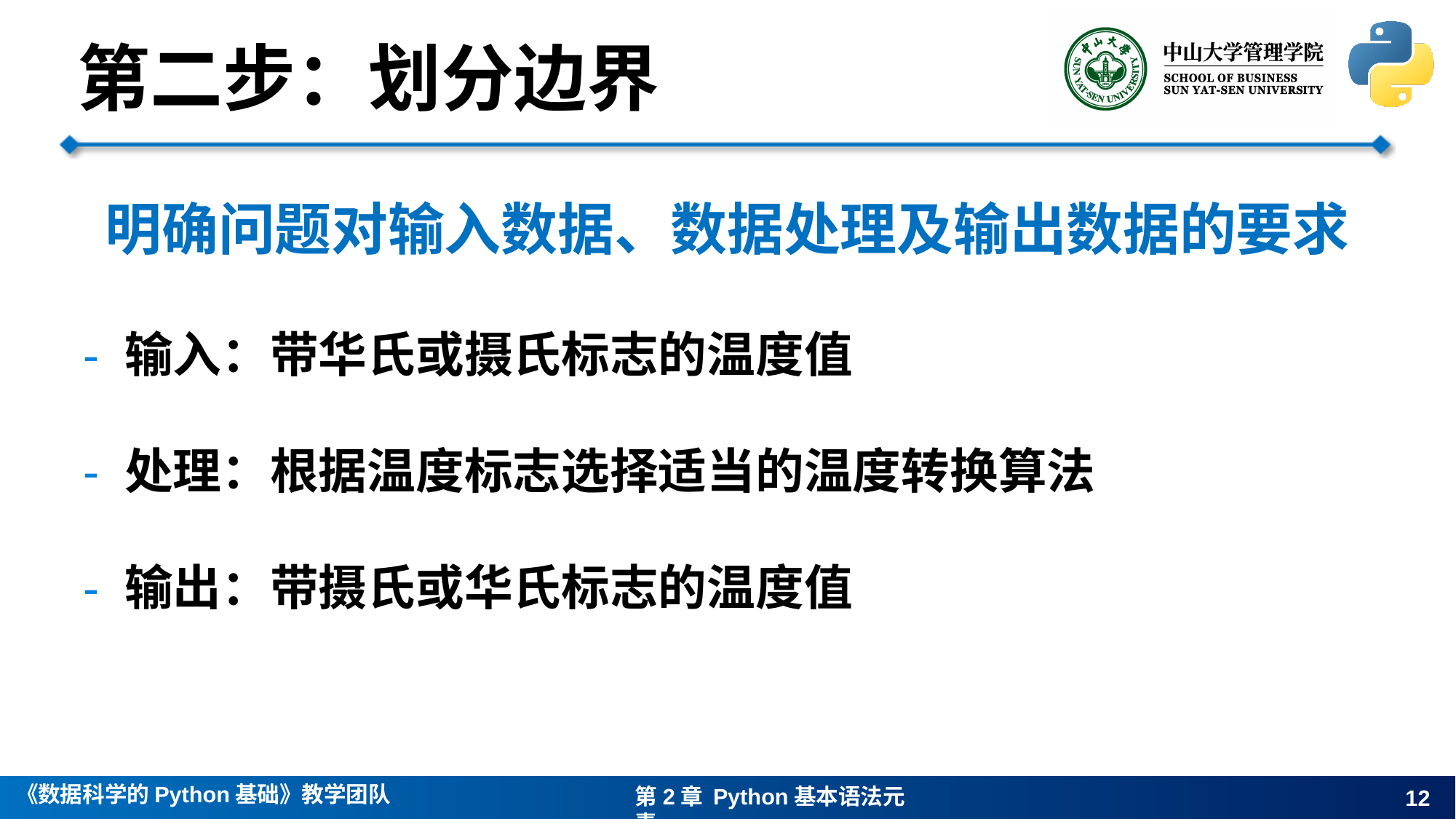

第二步：划分边界
明确问题对输入数据、数据处理及输出数据的要求
- 输入：带华氏或摄氏标志的温度值
- 处理：根据温度标志选择适当的温度转换算法
- 输出：带摄氏或华氏标志的温度值